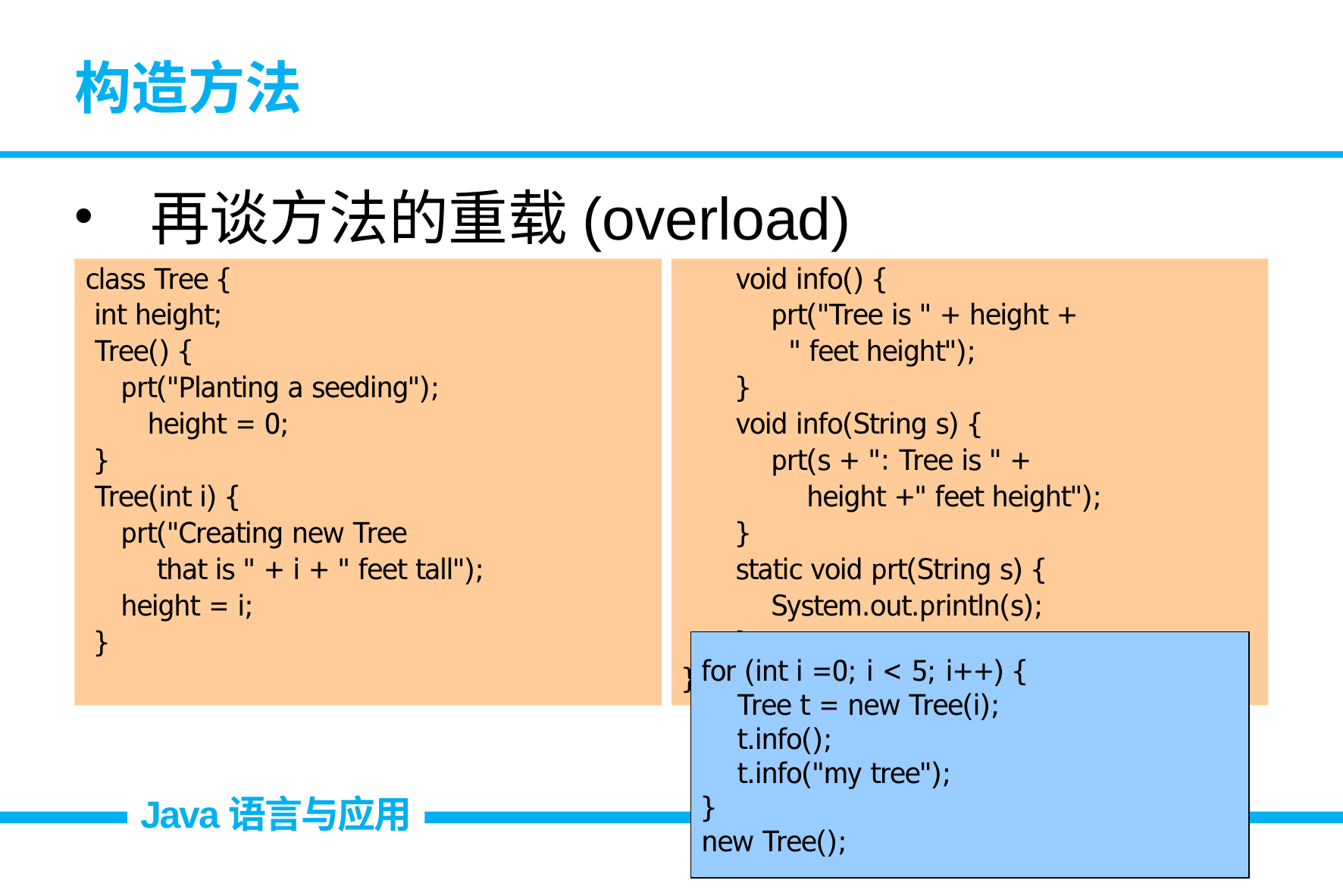

# 构造方法
再谈方法的重载(overload)
class Tree {
 int height;
 Tree() {
    prt("Planting a seeding");
       height = 0;
 }
 Tree(int i) {
    prt("Creating new Tree
        that is " + i + " feet tall");
    height = i;
 }
      void info() {
          prt("Tree is " + height +
            " feet height");
      }
      void info(String s) {
          prt(s + ": Tree is " +
              height +" feet height");
      }
      static void prt(String s) {
          System.out.println(s);
      }
}
for (int i =0; i < 5; i++) {
    Tree t = new Tree(i);
    t.info();
    t.info("my tree");
}
new Tree();
52